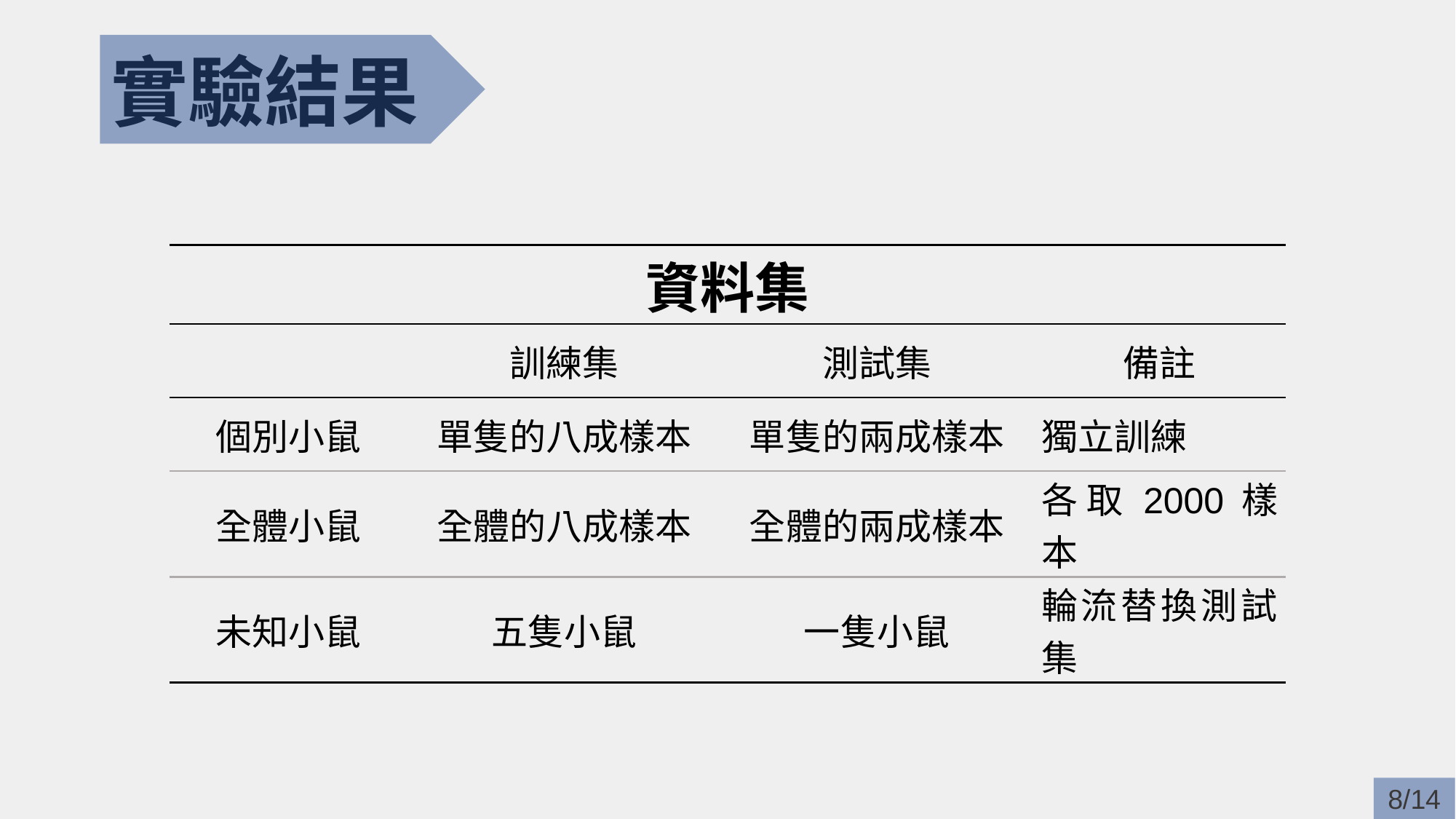

實驗結果

| 資料集 |  |  |  |
| --- | --- | --- | --- |
|  | 訓練集 | 測試集 | 備註 |
| 個別小鼠 | 單隻的八成樣本 | 單隻的兩成樣本 | 獨立訓練 |
| 全體小鼠 | 全體的八成樣本 | 全體的兩成樣本 | 各取2000樣本 |
| 未知小鼠 | 五隻小鼠 | 一隻小鼠 | 輪流替換測試集 |
8/14